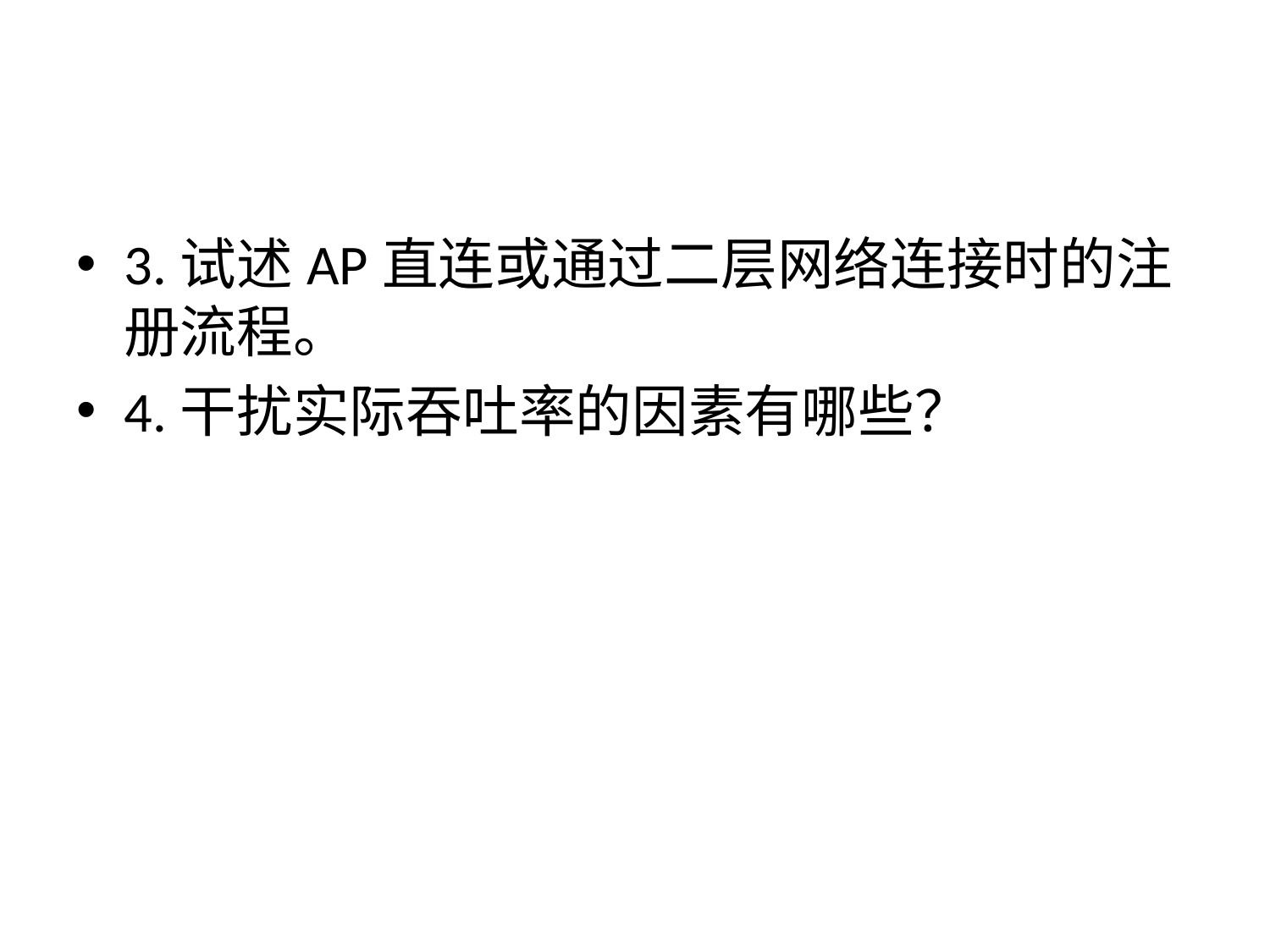

#
3.试述AP直连或通过二层网络连接时的注册流程。
4.干扰实际吞吐率的因素有哪些？